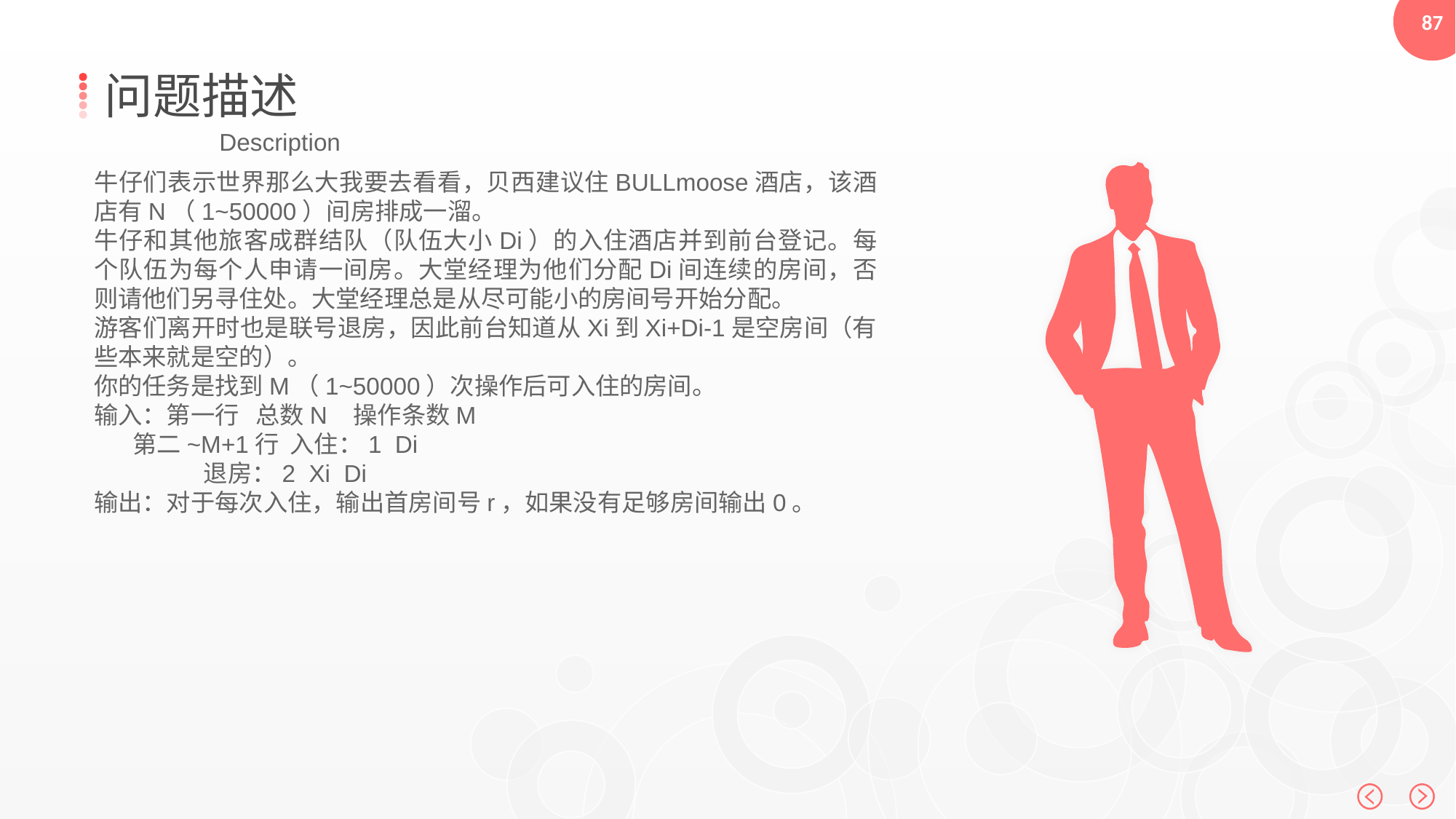

问题描述
Description
牛仔们表示世界那么大我要去看看，贝西建议住BULLmoose酒店，该酒店有N（1~50000）间房排成一溜。
牛仔和其他旅客成群结队（队伍大小Di）的入住酒店并到前台登记。每个队伍为每个人申请一间房。大堂经理为他们分配Di间连续的房间，否则请他们另寻住处。大堂经理总是从尽可能小的房间号开始分配。
游客们离开时也是联号退房，因此前台知道从Xi到Xi+Di-1是空房间（有些本来就是空的）。
你的任务是找到M（1~50000）次操作后可入住的房间。
输入：第一行   总数N   操作条数M
      第二~M+1行  入住：1  Di
                   退房：2  Xi  Di
输出：对于每次入住，输出首房间号r，如果没有足够房间输出0。